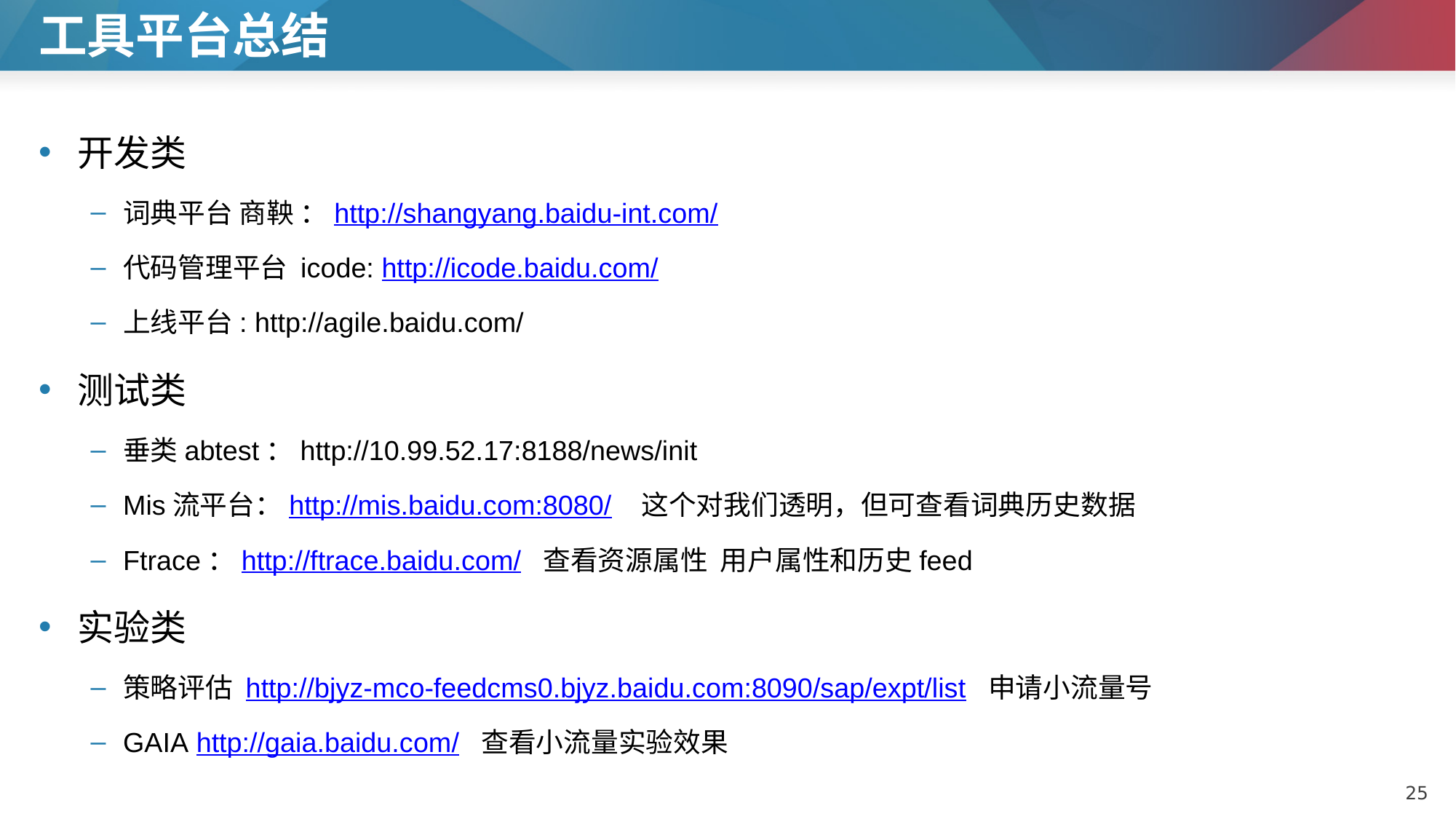

# 工具平台总结
开发类
词典平台 商鞅 ：http://shangyang.baidu-int.com/
代码管理平台 icode: http://icode.baidu.com/
上线平台: http://agile.baidu.com/
测试类
垂类abtest：http://10.99.52.17:8188/news/init
Mis流平台：http://mis.baidu.com:8080/   这个对我们透明，但可查看词典历史数据
Ftrace：http://ftrace.baidu.com/  查看资源属性  用户属性和历史feed
实验类
策略评估 http://bjyz-mco-feedcms0.bjyz.baidu.com:8090/sap/expt/list  申请小流量号
GAIA http://gaia.baidu.com/  查看小流量实验效果